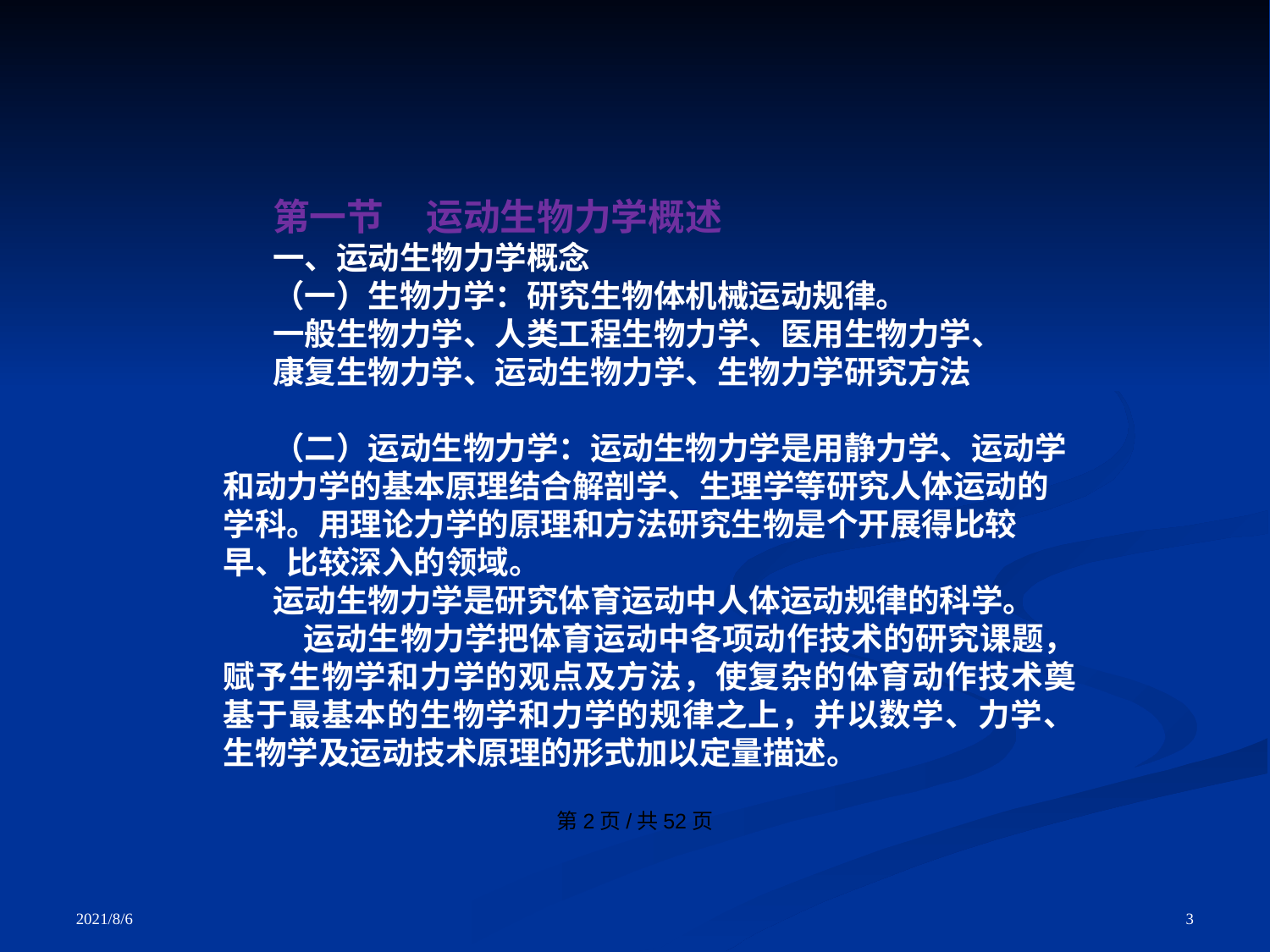

第2页/共52页
第一节     运动生物力学概述
一、运动生物力学概念
（一）生物力学：研究生物体机械运动规律。
一般生物力学、人类工程生物力学、医用生物力学、
康复生物力学、运动生物力学、生物力学研究方法

（二）运动生物力学：运动生物力学是用静力学、运动学和动力学的基本原理结合解剖学、生理学等研究人体运动的学科。用理论力学的原理和方法研究生物是个开展得比较早、比较深入的领域。
运动生物力学是研究体育运动中人体运动规律的科学。
   运动生物力学把体育运动中各项动作技术的研究课题，赋予生物学和力学的观点及方法，使复杂的体育动作技术奠基于最基本的生物学和力学的规律之上，并以数学、力学、生物学及运动技术原理的形式加以定量描述。

3
2021/8/6